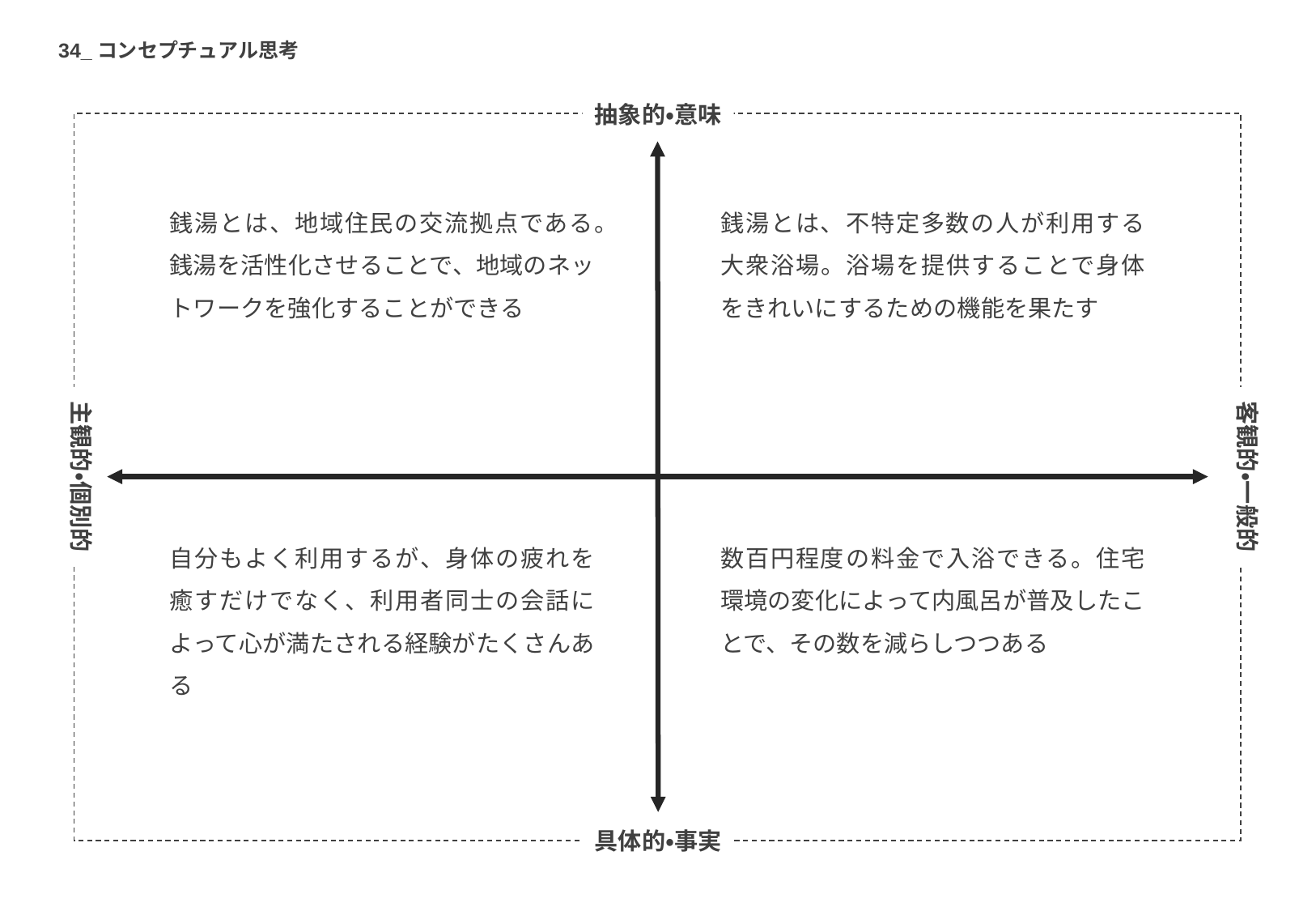

34_コンセプチュアル思考
抽象的・意味

銭湯とは、地域住民の交流拠点である。銭湯を活性化させることで、地域のネットワークを強化することができる
銭湯とは、不特定多数の人が利用する大衆浴場。浴場を提供することで身体をきれいにするための機能を果たす
主観的・個別的
客観的・一般的
自分もよく利用するが、身体の疲れを癒すだけでなく、利用者同士の会話によって心が満たされる経験がたくさんある
数百円程度の料金で入浴できる。住宅環境の変化によって内風呂が普及したことで、その数を減らしつつある
具体的・事実